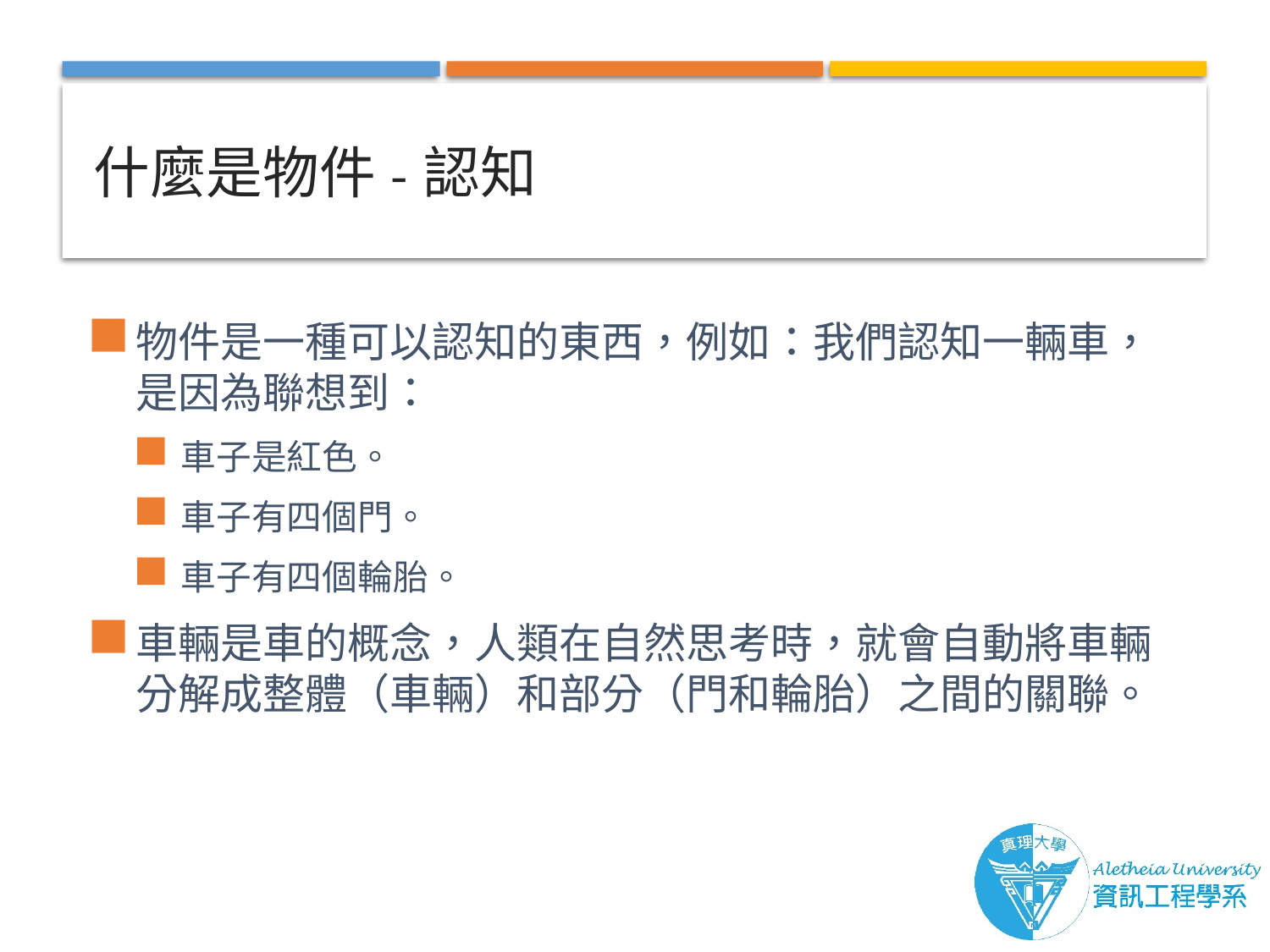

# 什麼是物件-認知
物件是一種可以認知的東西，例如：我們認知一輛車，是因為聯想到：
車子是紅色。
車子有四個門。
車子有四個輪胎。
車輛是車的概念，人類在自然思考時，就會自動將車輛分解成整體（車輛）和部分（門和輪胎）之間的關聯。